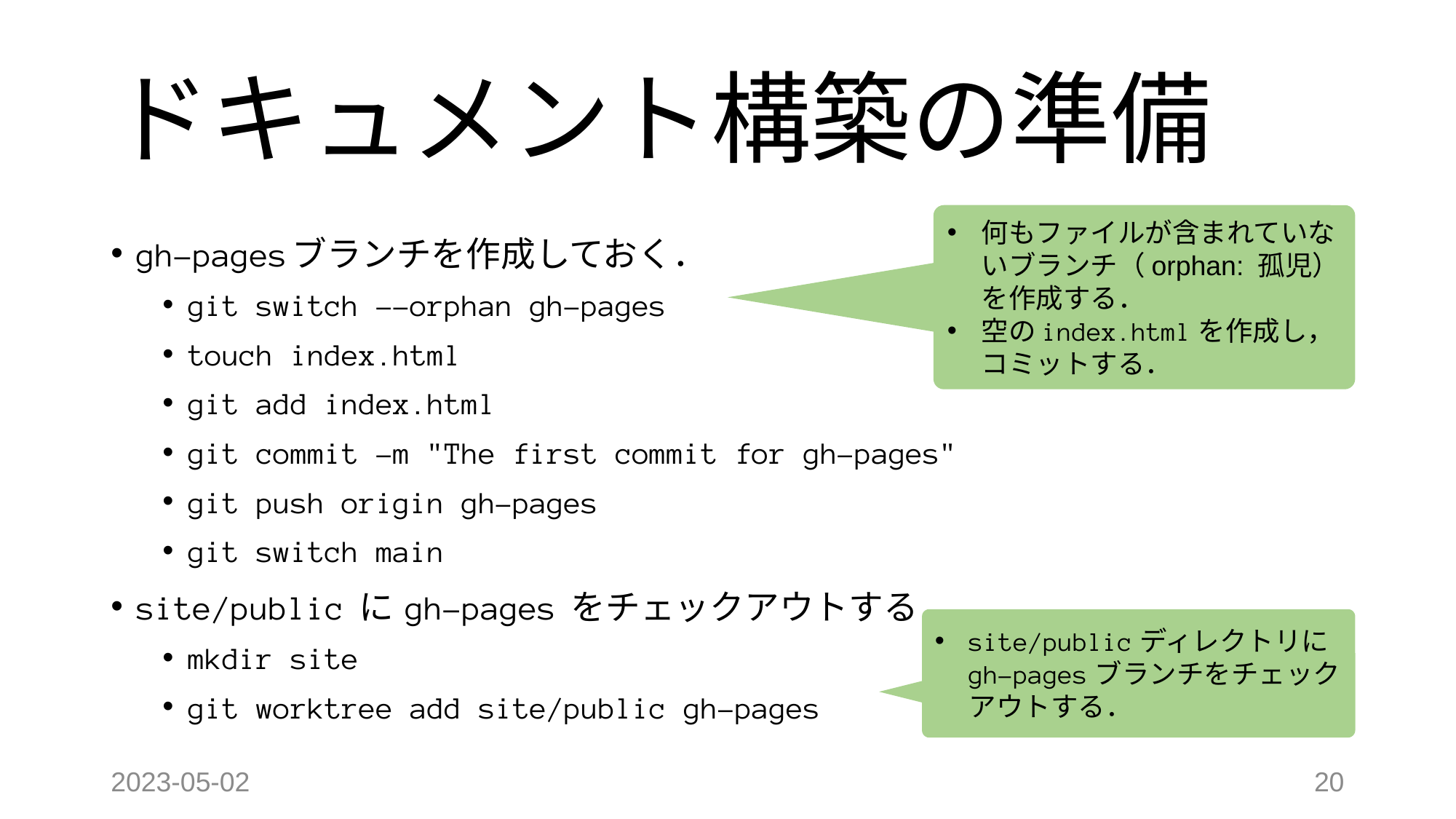

# ドキュメント構築の準備

何もファイルが含まれていないブランチ（orphan: 孤児）を作成する．
空のindex.htmlを作成し，コミットする．
gh-pagesブランチを作成しておく．
git switch --orphan gh-pages
touch index.html
git add index.html
git commit -m "The first commit for gh-pages"
git push origin gh-pages
git switch main
site/public に gh-pages をチェックアウトする．
mkdir site
git worktree add site/public gh-pages

site/publicディレクトリにgh-pagesブランチをチェックアウトする．
2023-05-02
20